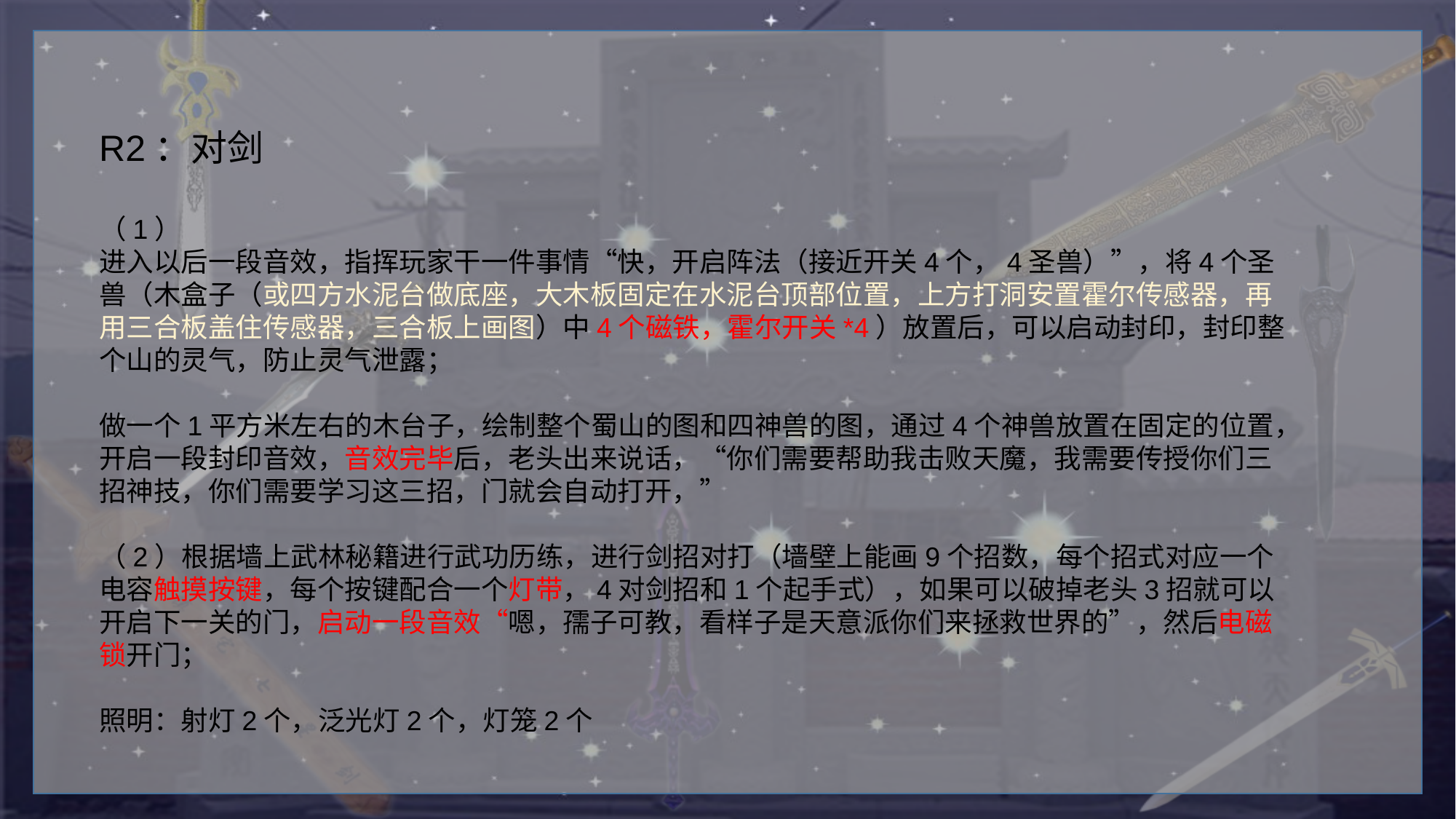

R2：对剑

（1）
进入以后一段音效，指挥玩家干一件事情“快，开启阵法（接近开关4个，4圣兽）”，将4个圣兽（木盒子（或四方水泥台做底座，大木板固定在水泥台顶部位置，上方打洞安置霍尔传感器，再用三合板盖住传感器，三合板上画图）中4个磁铁，霍尔开关*4）放置后，可以启动封印，封印整个山的灵气，防止灵气泄露；

做一个1平方米左右的木台子，绘制整个蜀山的图和四神兽的图，通过4个神兽放置在固定的位置，开启一段封印音效，音效完毕后，老头出来说话，“你们需要帮助我击败天魔，我需要传授你们三招神技，你们需要学习这三招，门就会自动打开，”

（2）根据墙上武林秘籍进行武功历练，进行剑招对打（墙壁上能画9个招数，每个招式对应一个电容触摸按键，每个按键配合一个灯带，4对剑招和1个起手式），如果可以破掉老头3招就可以开启下一关的门，启动一段音效“嗯，孺子可教，看样子是天意派你们来拯救世界的”，然后电磁锁开门；

照明：射灯2个，泛光灯2个，灯笼2个